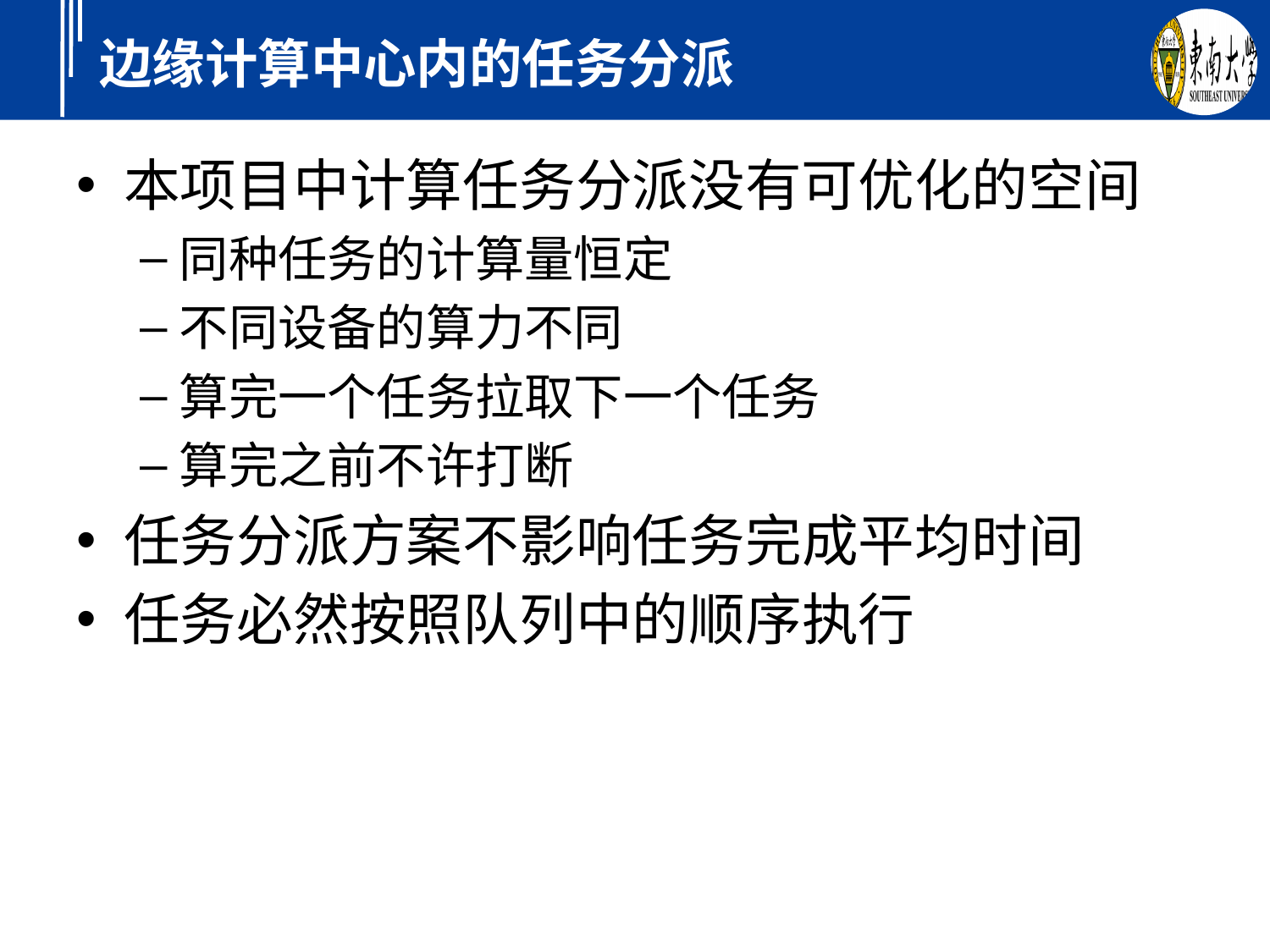

# 边缘计算中心内的任务分派
本项目中计算任务分派没有可优化的空间
同种任务的计算量恒定
不同设备的算力不同
算完一个任务拉取下一个任务
算完之前不许打断
任务分派方案不影响任务完成平均时间
任务必然按照队列中的顺序执行